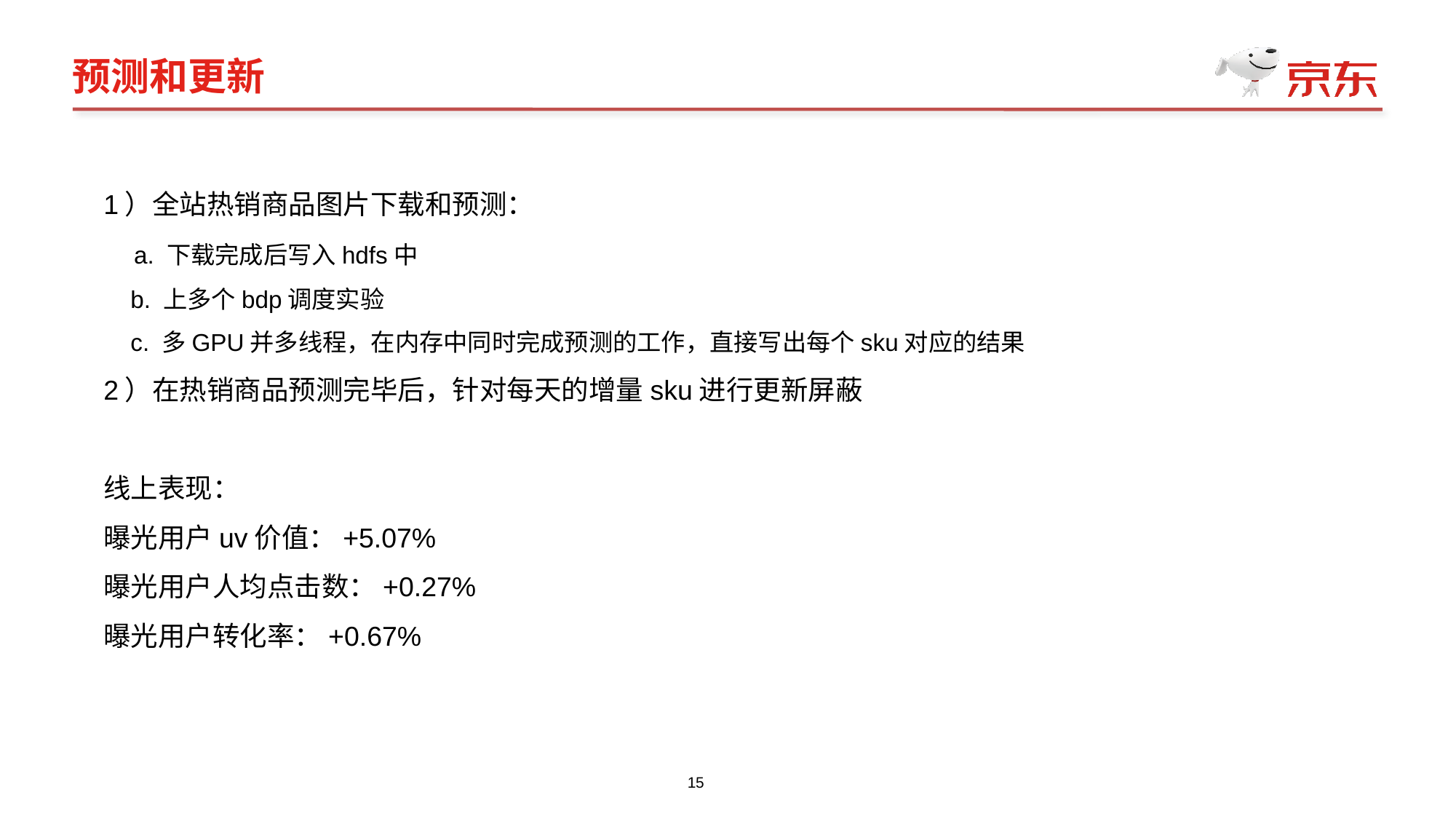

# 预测和更新
1）全站热销商品图片下载和预测：
    a. 下载完成后写入hdfs中
    b. 上多个bdp调度实验
    c. 多GPU并多线程，在内存中同时完成预测的工作，直接写出每个sku对应的结果
2）在热销商品预测完毕后，针对每天的增量sku进行更新屏蔽

线上表现：
曝光用户uv价值：+5.07%
曝光用户人均点击数：+0.27%
曝光用户转化率：+0.67%